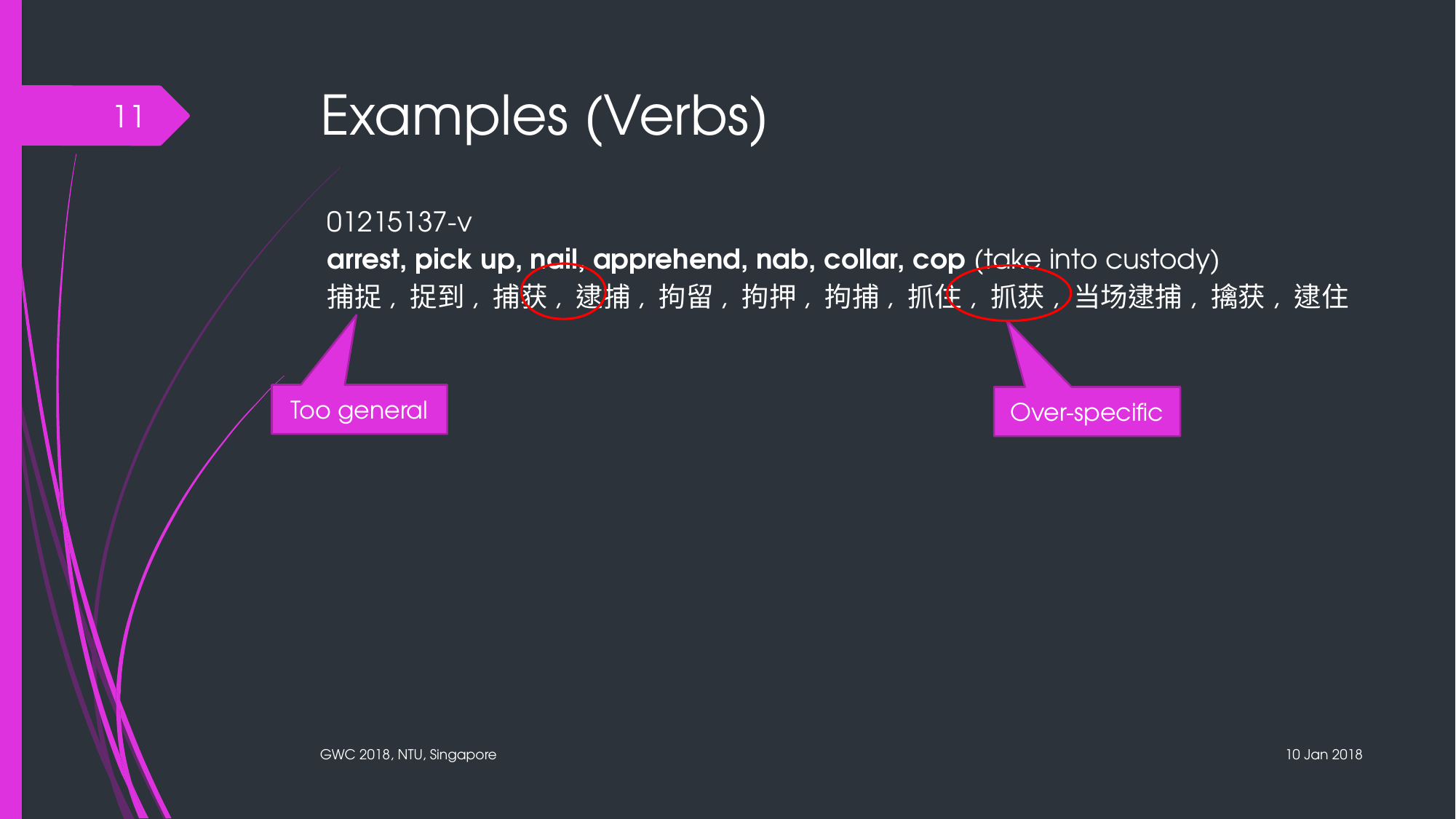

# Examples (Verbs)
11
01215137-v
arrest, pick up, nail, apprehend, nab, collar, cop (take into custody)
捕捉, 捉到, 捕获, 逮捕, 拘留, 拘押, 拘捕, 抓住, 抓获, 当场逮捕, 擒获, 逮住

Too general
Over-specific
10 Jan 2018
GWC 2018, NTU, Singapore